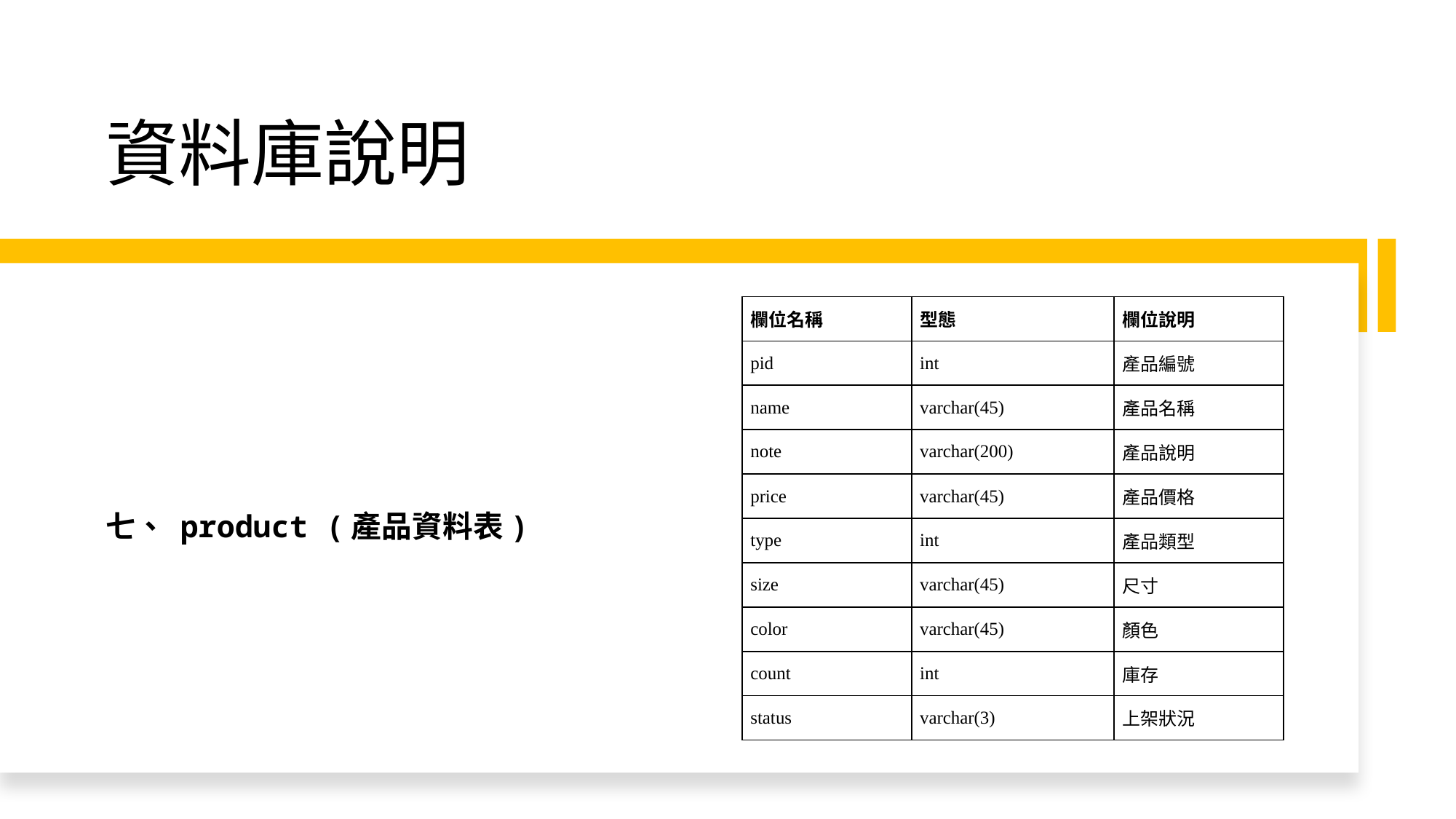

# 資料庫說明

| 欄位名稱 | 型態 | 欄位說明 |
| --- | --- | --- |
| pid | int | 產品編號 |
| name | varchar(45) | 產品名稱 |
| note | varchar(200) | 產品說明 |
| price | varchar(45) | 產品價格 |
| type | int | 產品類型 |
| size | varchar(45) | 尺寸 |
| color | varchar(45) | 顏色 |
| count | int | 庫存 |
| status | varchar(3) | 上架狀況 |
七、 product (產品資料表)